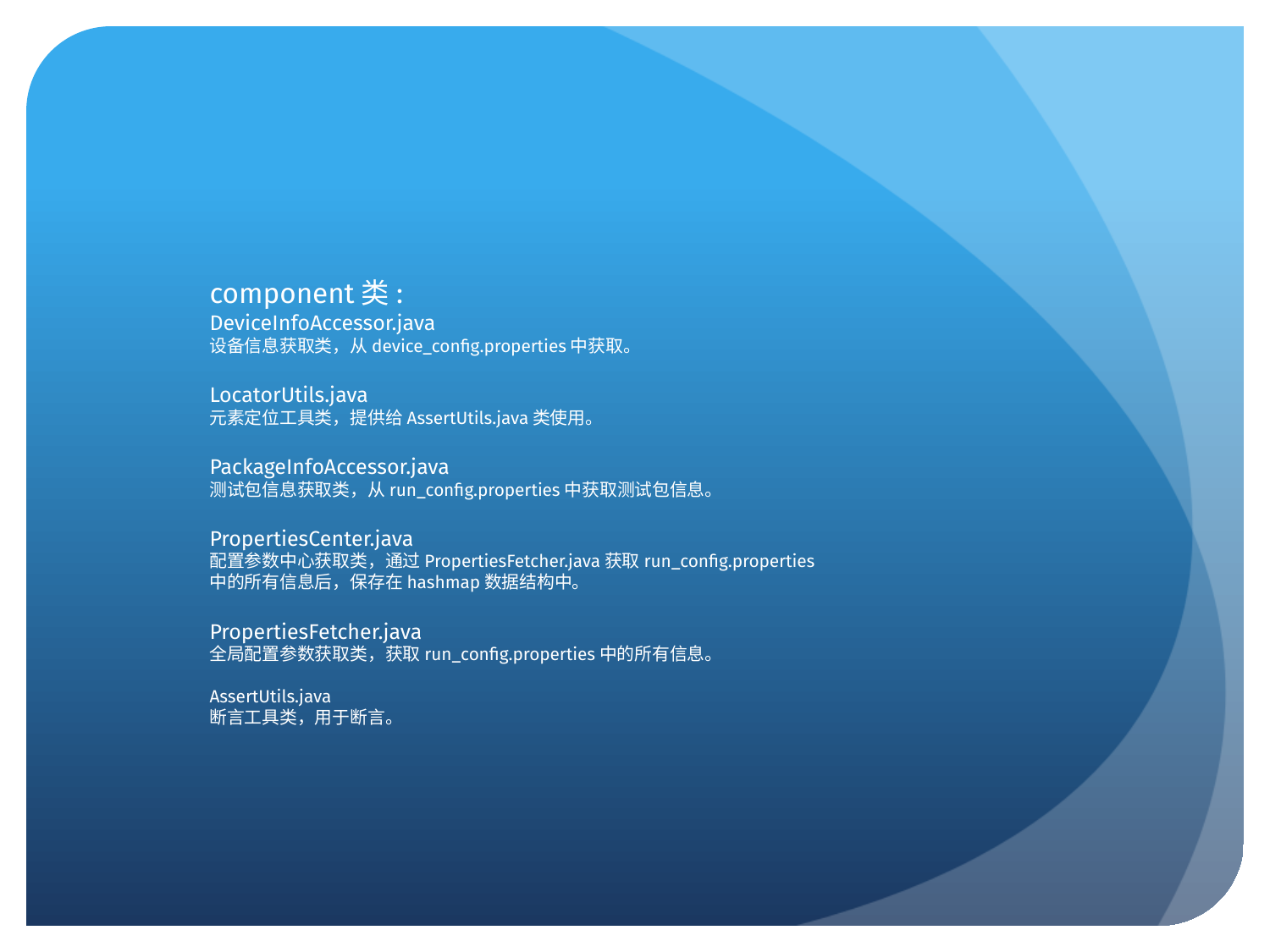

component类:
DeviceInfoAccessor.java
设备信息获取类，从device_config.properties中获取。

LocatorUtils.java
元素定位工具类，提供给AssertUtils.java类使用。

PackageInfoAccessor.java
测试包信息获取类，从run_config.properties中获取测试包信息。

PropertiesCenter.java
配置参数中心获取类，通过PropertiesFetcher.java获取run_config.properties中的所有信息后，保存在hashmap数据结构中。

PropertiesFetcher.java
全局配置参数获取类，获取run_config.properties中的所有信息。

AssertUtils.java
断言工具类，用于断言。